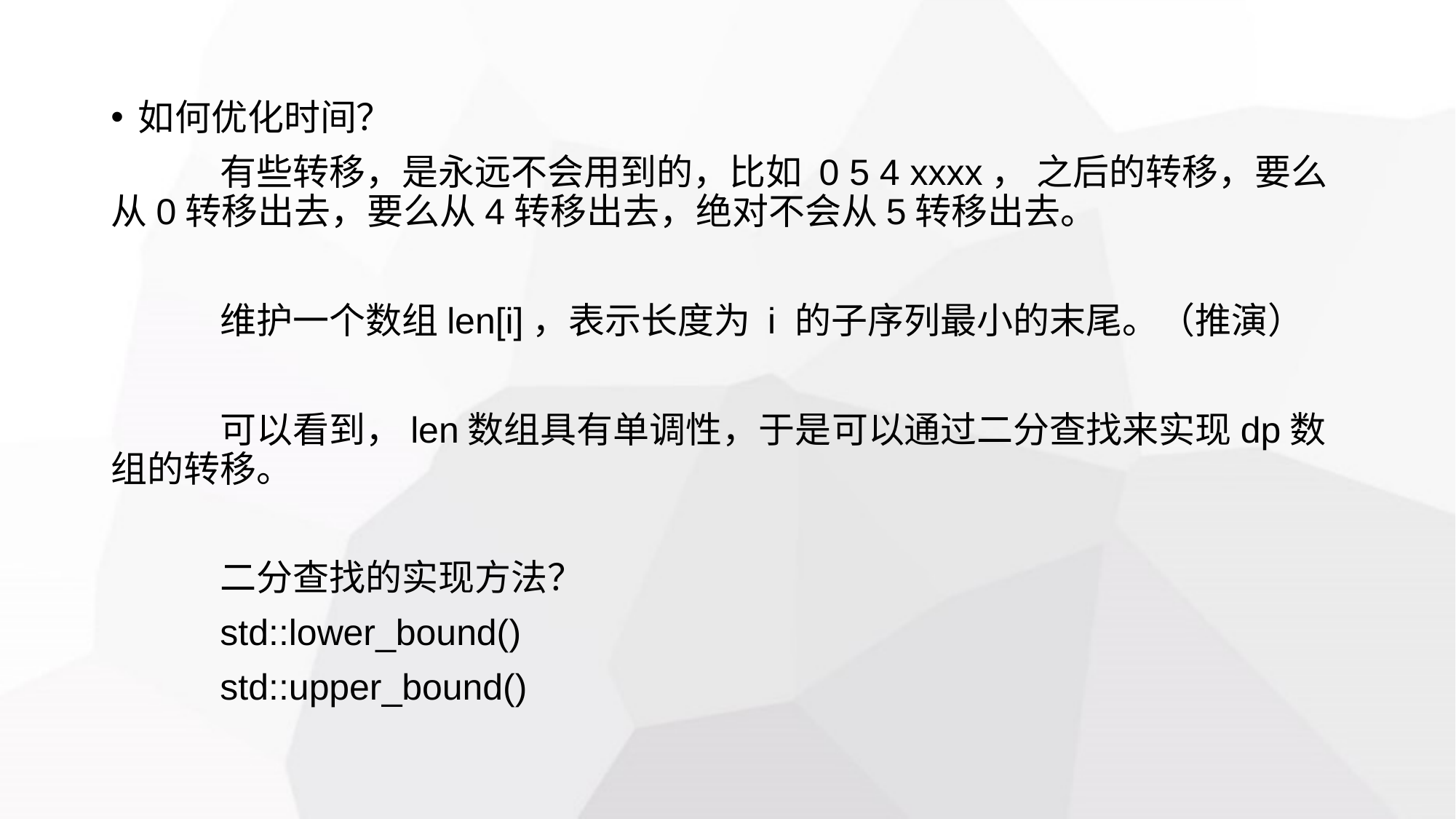

如何优化时间？
	有些转移，是永远不会用到的，比如 0 5 4 xxxx， 之后的转移，要么从0转移出去，要么从4转移出去，绝对不会从5转移出去。

	维护一个数组len[i]，表示长度为 i 的子序列最小的末尾。（推演）

	可以看到，len数组具有单调性，于是可以通过二分查找来实现dp数组的转移。

	二分查找的实现方法？
	std::lower_bound()
	std::upper_bound()